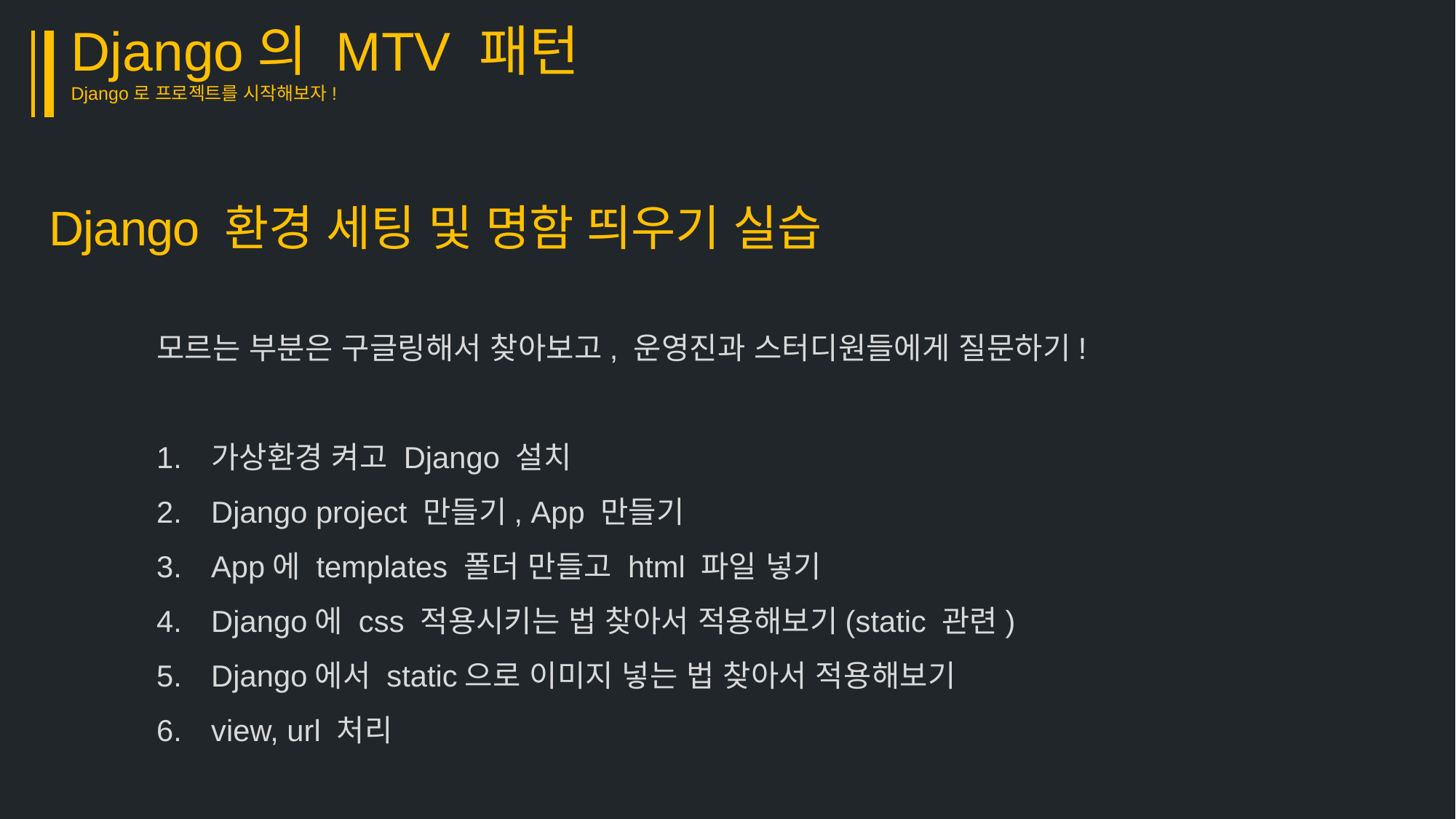

Django의 MTV 패턴
Django로 프로젝트를 시작해보자!
Django 환경 세팅 및 명함 띄우기 실습
모르는 부분은 구글링해서 찾아보고, 운영진과 스터디원들에게 질문하기!

가상환경 켜고 Django 설치
Django project 만들기, App 만들기
App에 templates 폴더 만들고 html 파일 넣기
Django에 css 적용시키는 법 찾아서 적용해보기(static 관련)
Django에서 static으로 이미지 넣는 법 찾아서 적용해보기
view, url 처리